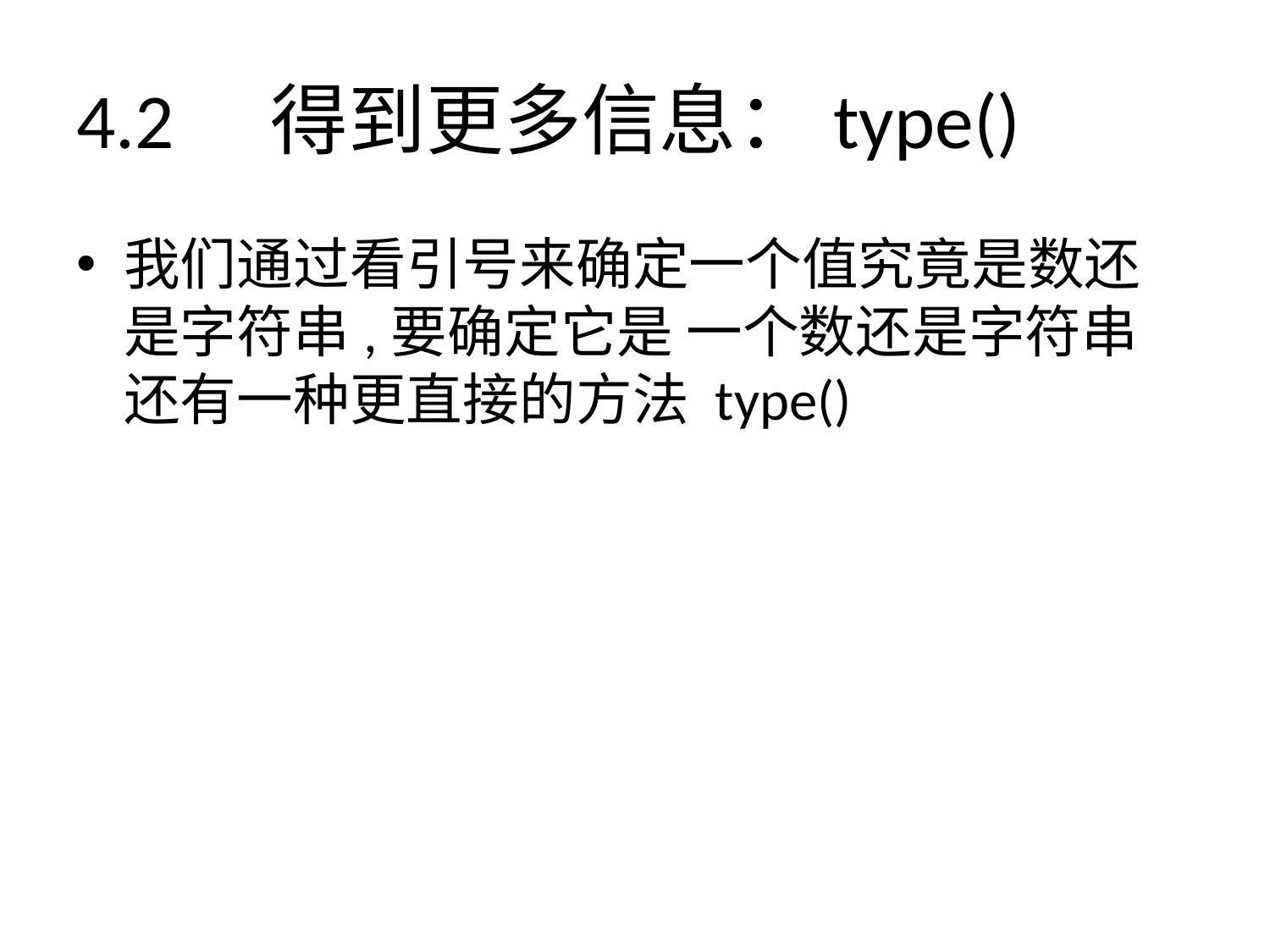

# 4.2　得到更多信息：type()
我们通过看引号来确定一个值究竟是数还是字符串,要确定它是 一个数还是字符串还有一种更直接的方法 type()